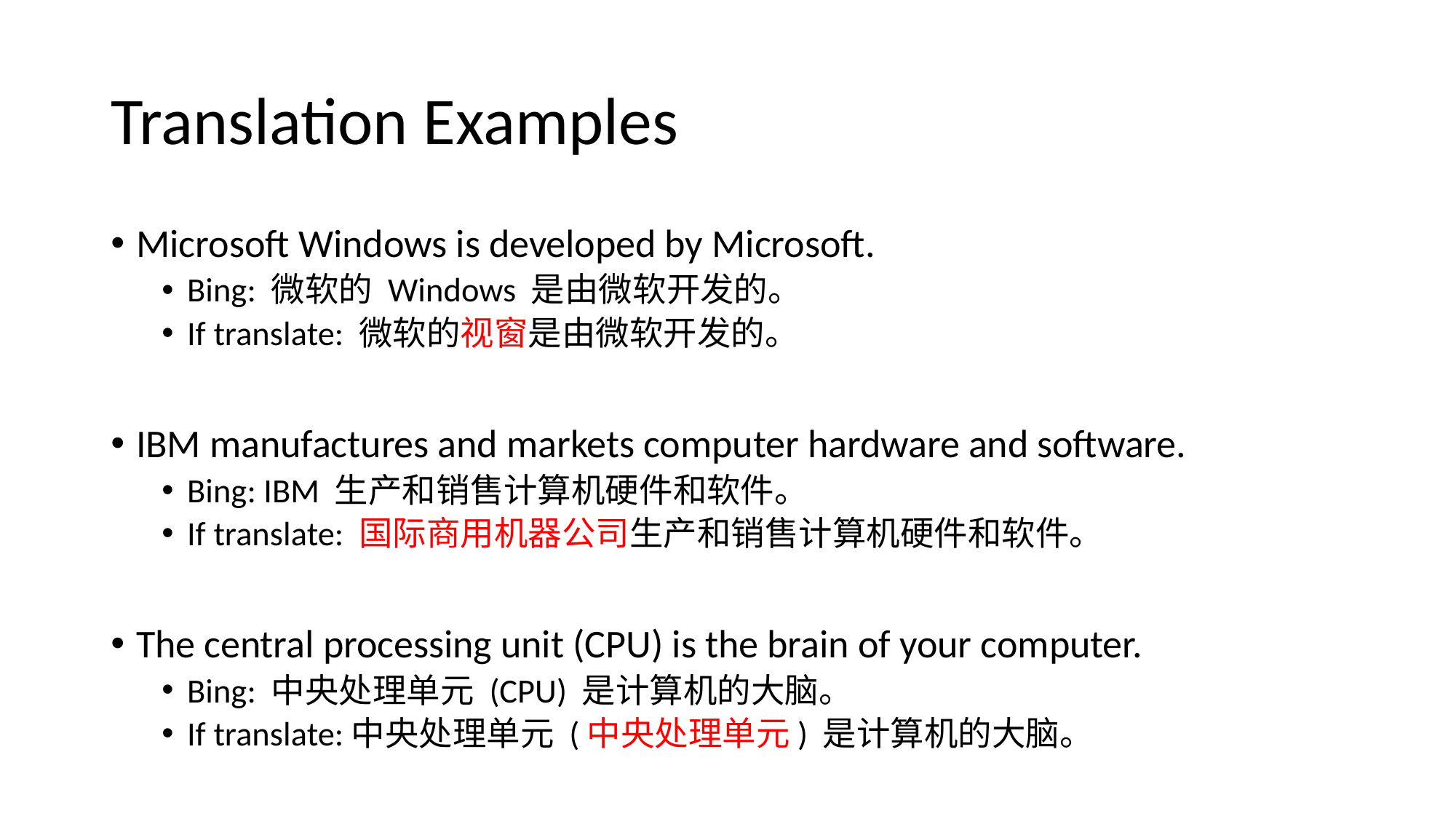

# Translation Examples
Microsoft Windows is developed by Microsoft.
Bing: 微软的 Windows 是由微软开发的。
If translate: 微软的视窗是由微软开发的。

IBM manufactures and markets computer hardware and software.
Bing: IBM 生产和销售计算机硬件和软件。
If translate: 国际商用机器公司生产和销售计算机硬件和软件。

The central processing unit (CPU) is the brain of your computer.
Bing: 中央处理单元 (CPU) 是计算机的大脑。
If translate:中央处理单元 (中央处理单元) 是计算机的大脑。